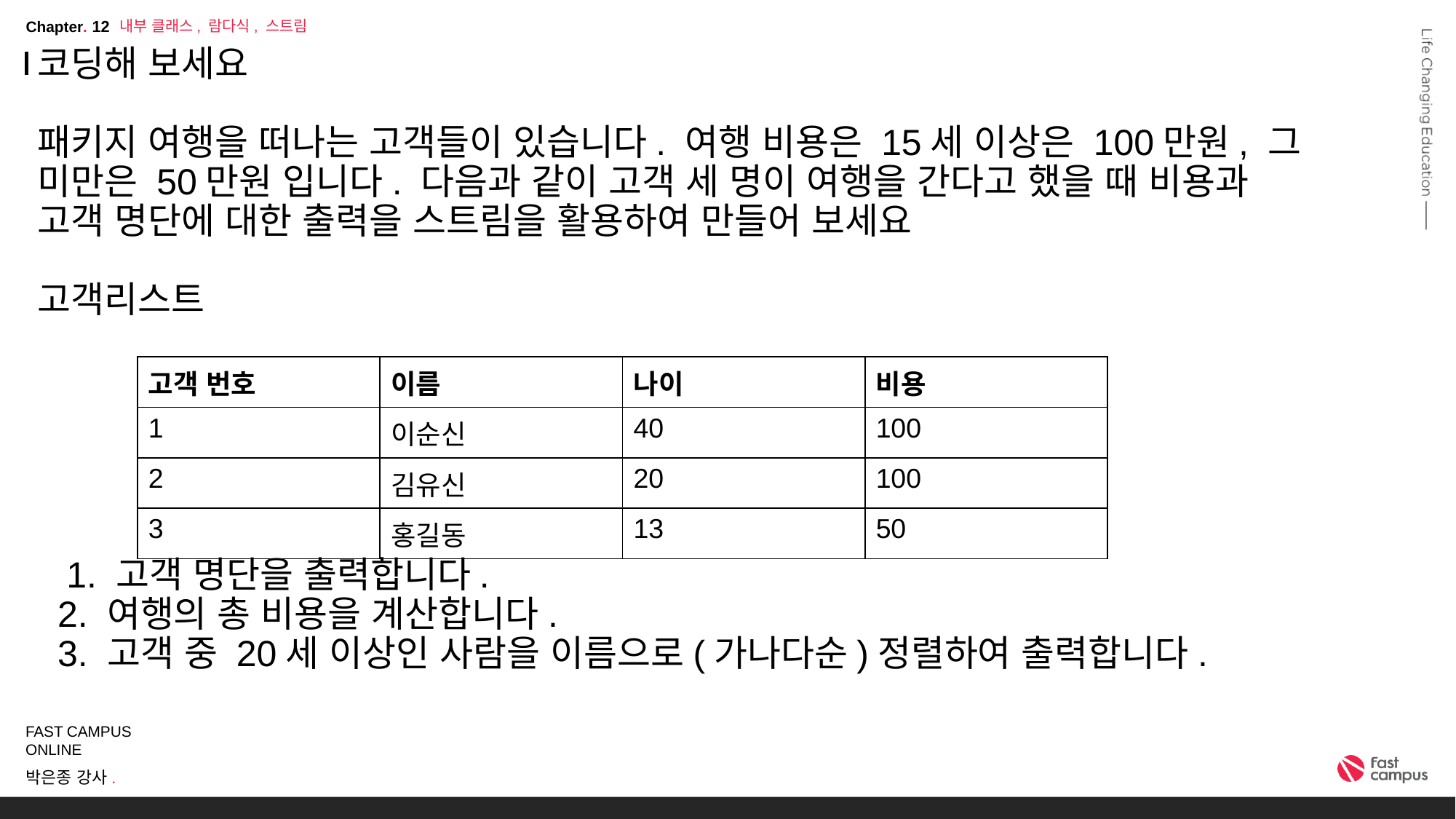

내부 클래스, 람다식, 스트림
12
# 코딩해 보세요 패키지 여행을 떠나는 고객들이 있습니다. 여행 비용은 15세 이상은 100만원, 그 미만은 50만원 입니다. 다음과 같이 고객 세 명이 여행을 간다고 했을 때 비용과 고객 명단에 대한 출력을 스트림을 활용하여 만들어 보세요 고객리스트 1. 고객 명단을 출력합니다. 2. 여행의 총 비용을 계산합니다. 3. 고객 중 20세 이상인 사람을 이름으로(가나다순)정렬하여 출력합니다.
| 고객 번호 | 이름 | 나이 | 비용 |
| --- | --- | --- | --- |
| 1 | 이순신 | 40 | 100 |
| 2 | 김유신 | 20 | 100 |
| 3 | 홍길동 | 13 | 50 |